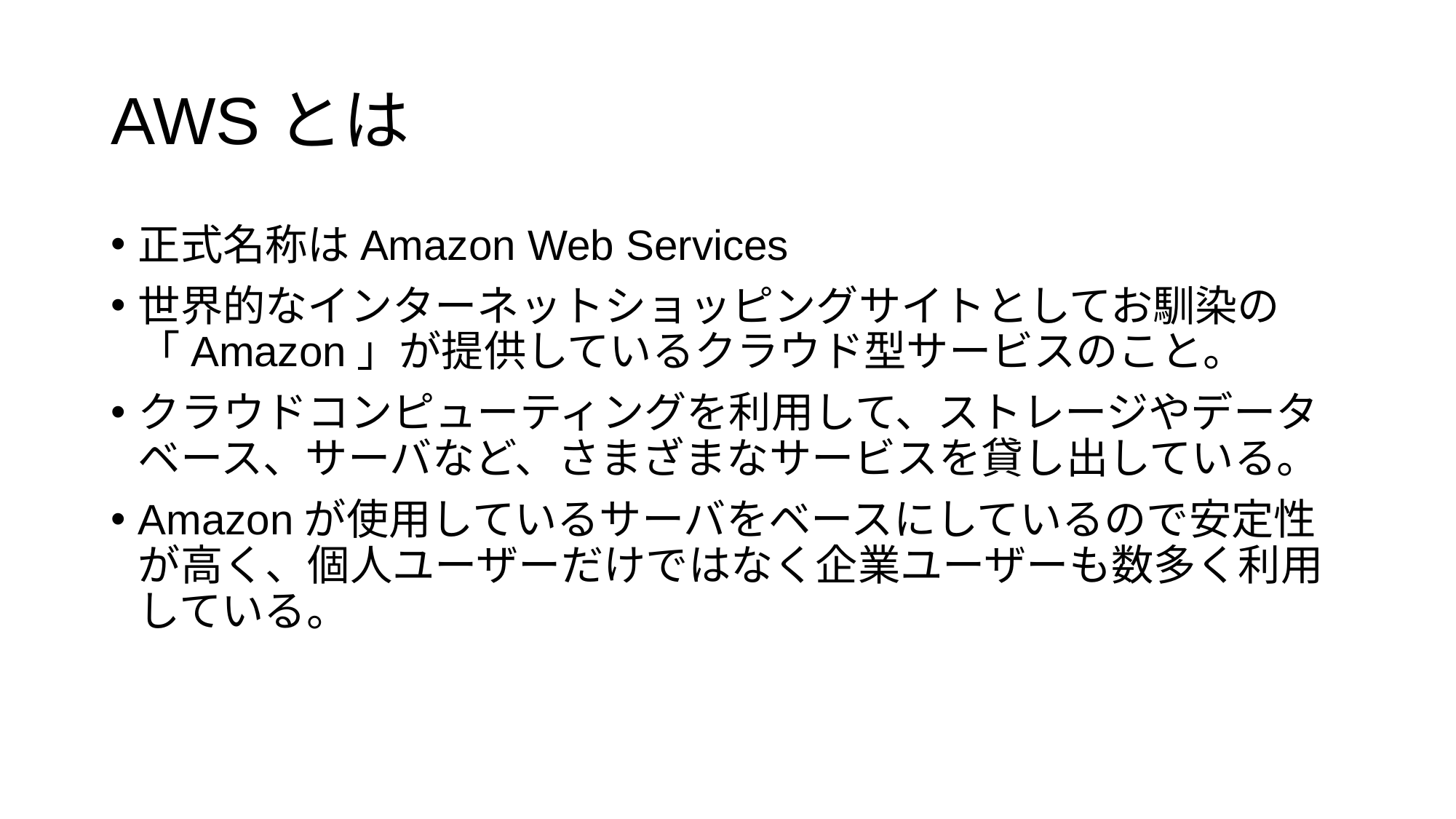

# AWSとは
正式名称はAmazon Web Services
世界的なインターネットショッピングサイトとしてお馴染の「Amazon」が提供しているクラウド型サービスのこと。
クラウドコンピューティングを利用して、ストレージやデータベース、サーバなど、さまざまなサービスを貸し出している。
Amazonが使用しているサーバをベースにしているので安定性が高く、個人ユーザーだけではなく企業ユーザーも数多く利用している。